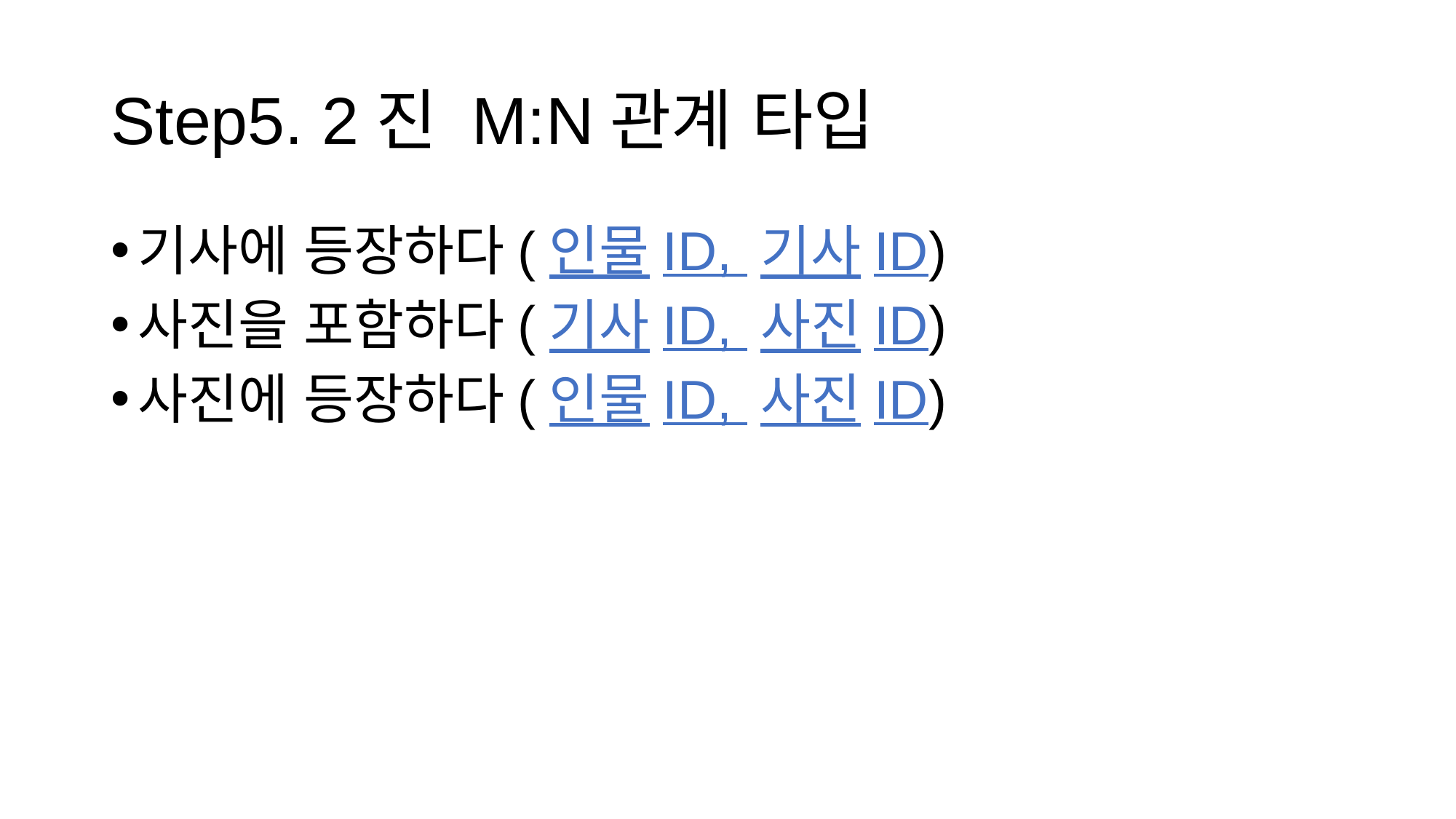

# Step5. 2진 M:N관계 타입
기사에 등장하다(인물ID, 기사ID)
사진을 포함하다(기사ID, 사진ID)
사진에 등장하다(인물ID, 사진ID)